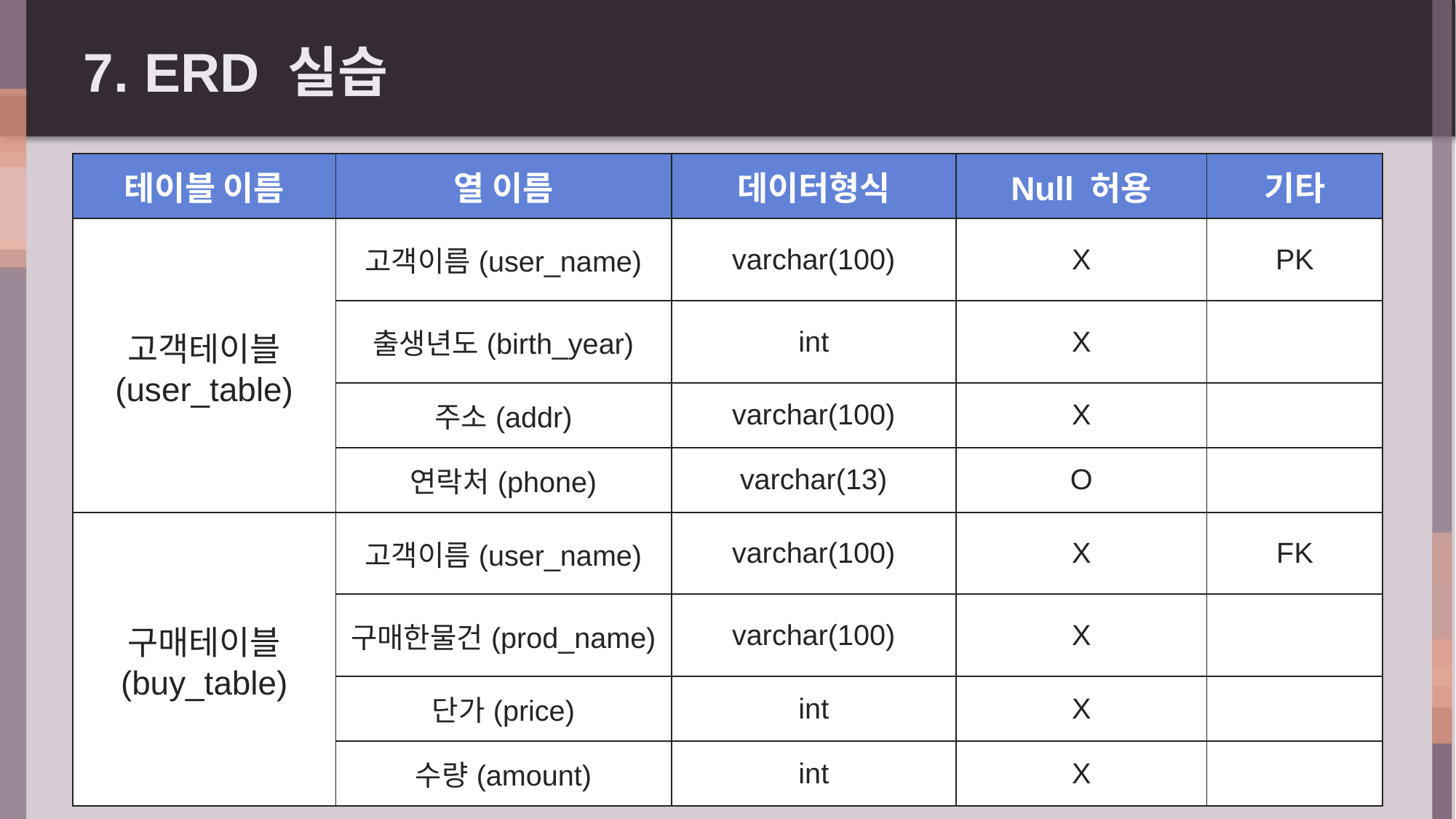

# 7. ERD 실습
| 테이블 이름 | 열 이름 | 데이터형식 | Null 허용 | 기타 |
| --- | --- | --- | --- | --- |
| 고객테이블 (user\_table) | 고객이름(user\_name) | varchar(100) | X | PK |
|  | 출생년도(birth\_year) | int | X |  |
|  | 주소(addr) | varchar(100) | X |  |
|  | 연락처(phone) | varchar(13) | O |  |
| 구매테이블 (buy\_table) | 고객이름(user\_name) | varchar(100) | X | FK |
|  | 구매한물건(prod\_name) | varchar(100) | X |  |
|  | 단가(price) | int | X |  |
|  | 수량(amount) | int | X |  |